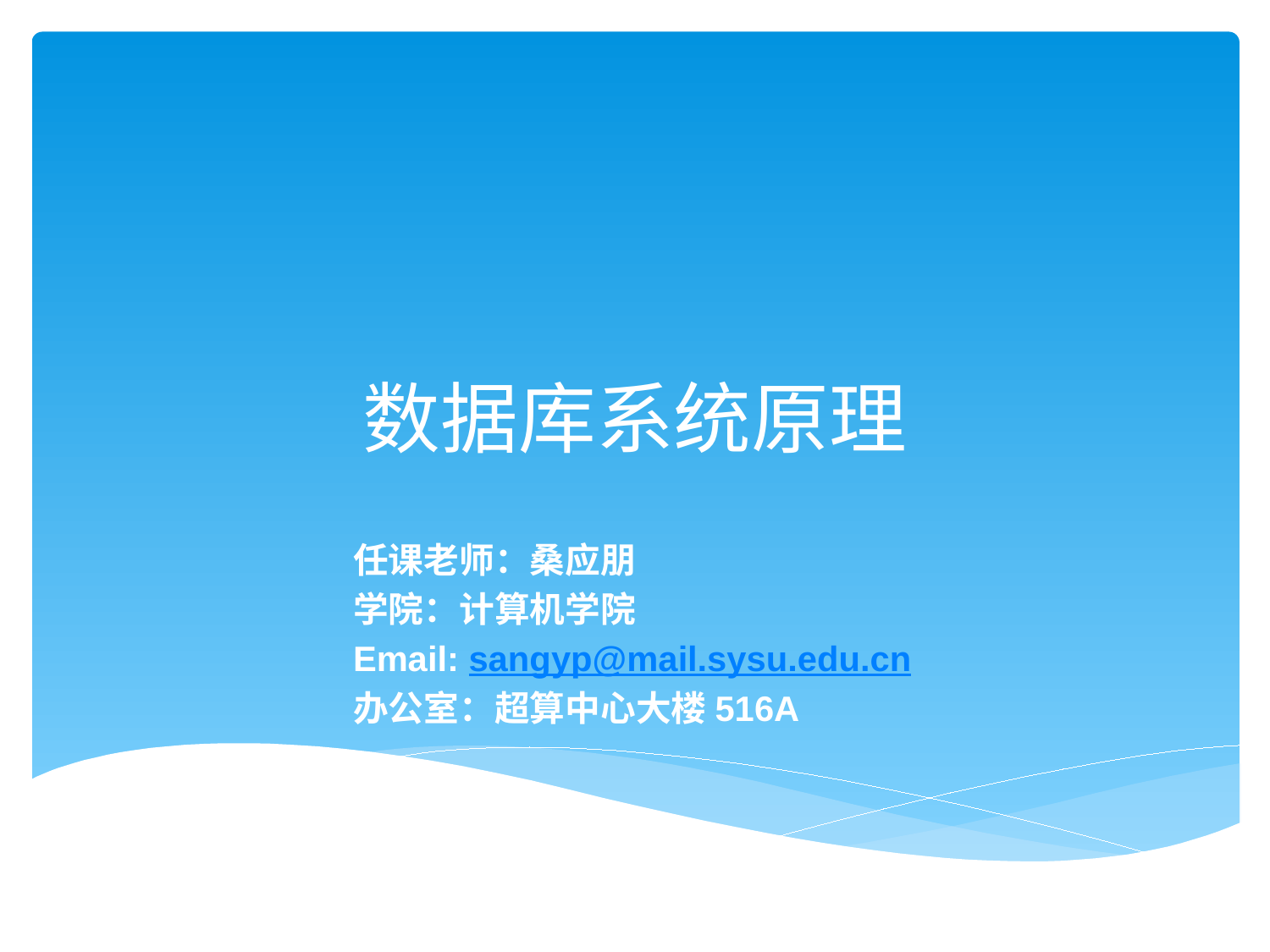

# 数据库系统原理
任课老师：桑应朋
学院：计算机学院
Email: sangyp@mail.sysu.edu.cn
办公室：超算中心大楼516A